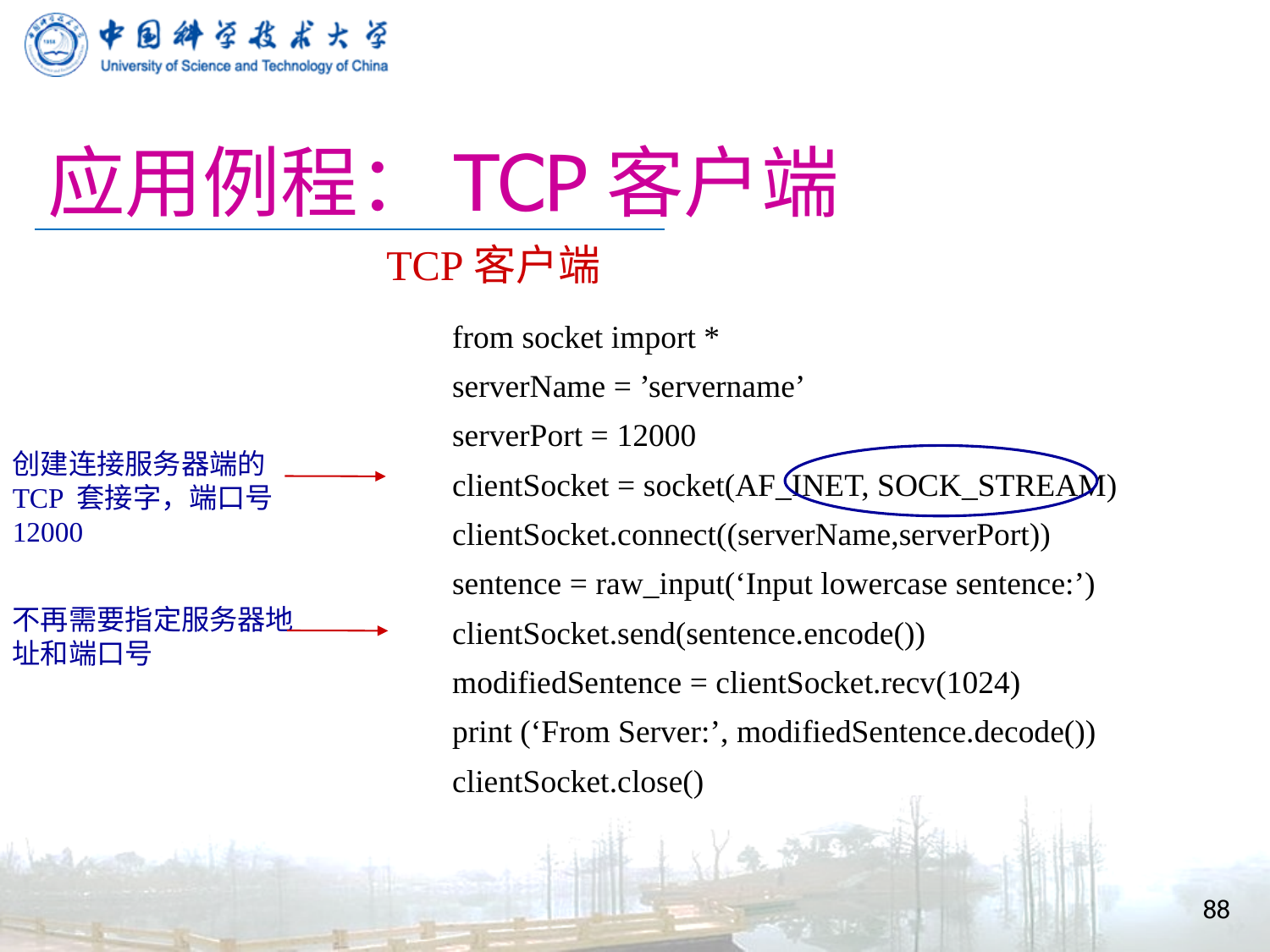

# 应用例程：TCP客户端
TCP客户端
from socket import *
serverName = ’servername’
serverPort = 12000
clientSocket = socket(AF_INET, SOCK_STREAM)
clientSocket.connect((serverName,serverPort))
sentence = raw_input(‘Input lowercase sentence:’)
clientSocket.send(sentence.encode())
modifiedSentence = clientSocket.recv(1024)
print (‘From Server:’, modifiedSentence.decode())
clientSocket.close()
创建连接服务器端的TCP 套接字，端口号 12000

不再需要指定服务器地址和端口号
88